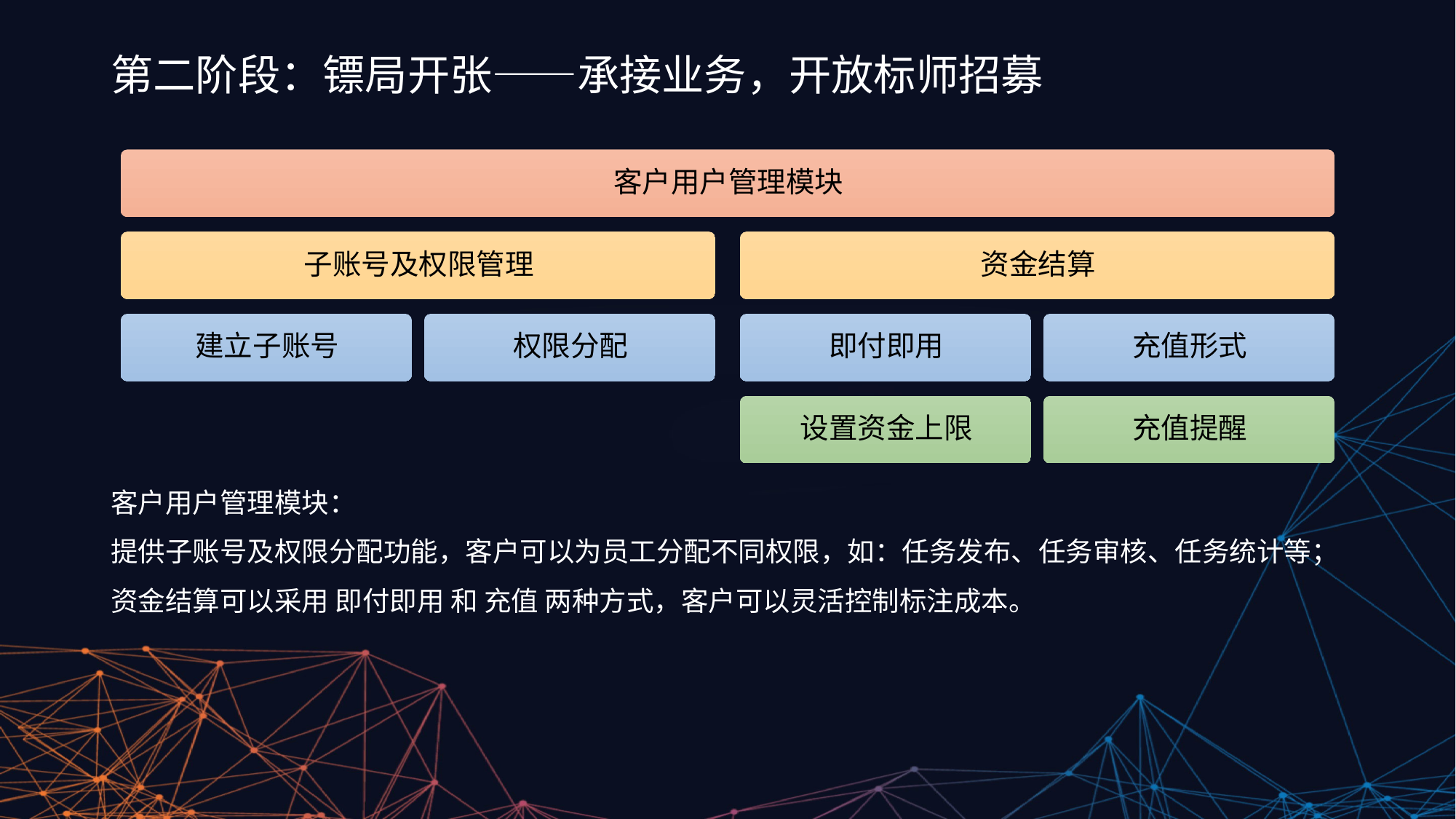

# 第二阶段：镖局开张——承接业务，开放标师招募
客户用户管理模块
子账号及权限管理
建立子账号
权限分配
资金结算
即付即用
设置资金上限
充值形式
充值提醒
客户用户管理模块：
提供子账号及权限分配功能，客户可以为员工分配不同权限，如：任务发布、任务审核、任务统计等；
资金结算可以采用 即付即用 和 充值 两种方式，客户可以灵活控制标注成本。